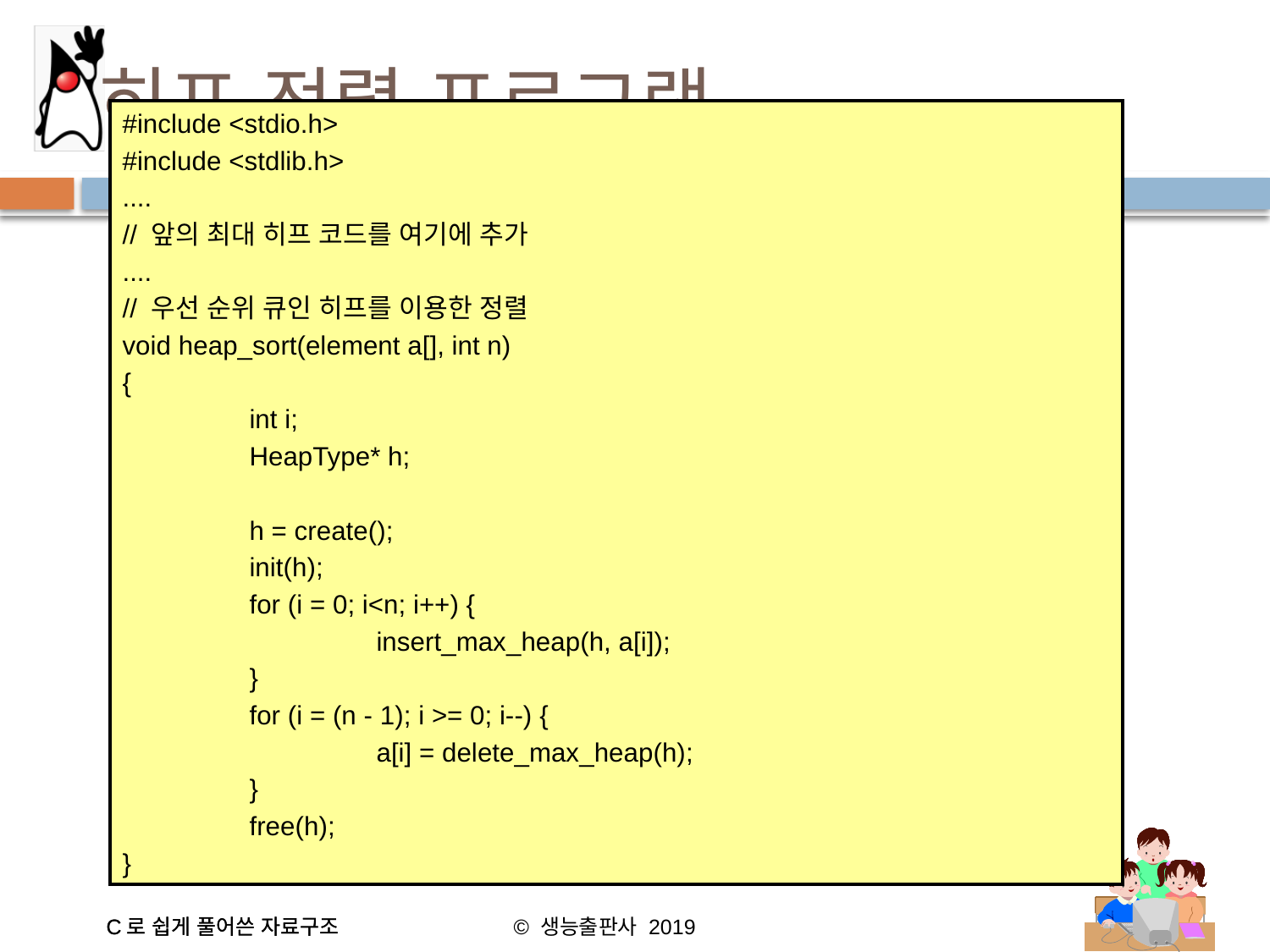

# 히프 정렬 프로그램
#include <stdio.h>
#include <stdlib.h>
....
// 앞의 최대 히프 코드를 여기에 추가
....
// 우선 순위 큐인 히프를 이용한 정렬
void heap_sort(element a[], int n)
{
	int i;
	HeapType* h;

	h = create();
	init(h);
	for (i = 0; i<n; i++) {
		insert_max_heap(h, a[i]);
	}
	for (i = (n - 1); i >= 0; i--) {
		a[i] = delete_max_heap(h);
	}
	free(h);
}